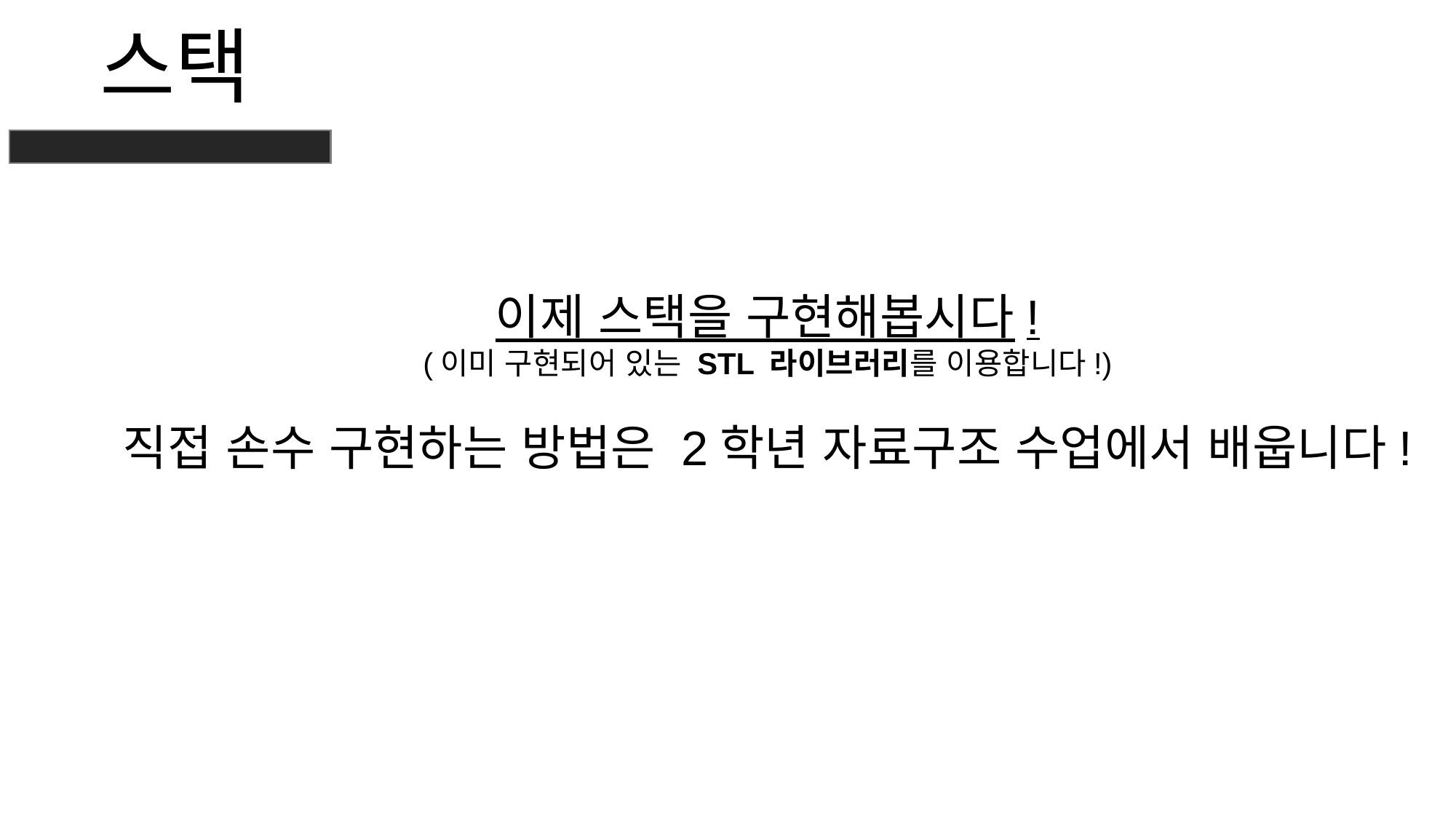

스택

이제 스택을 구현해봅시다!
(이미 구현되어 있는 STL 라이브러리를 이용합니다!)

직접 손수 구현하는 방법은 2학년 자료구조 수업에서 배웁니다!